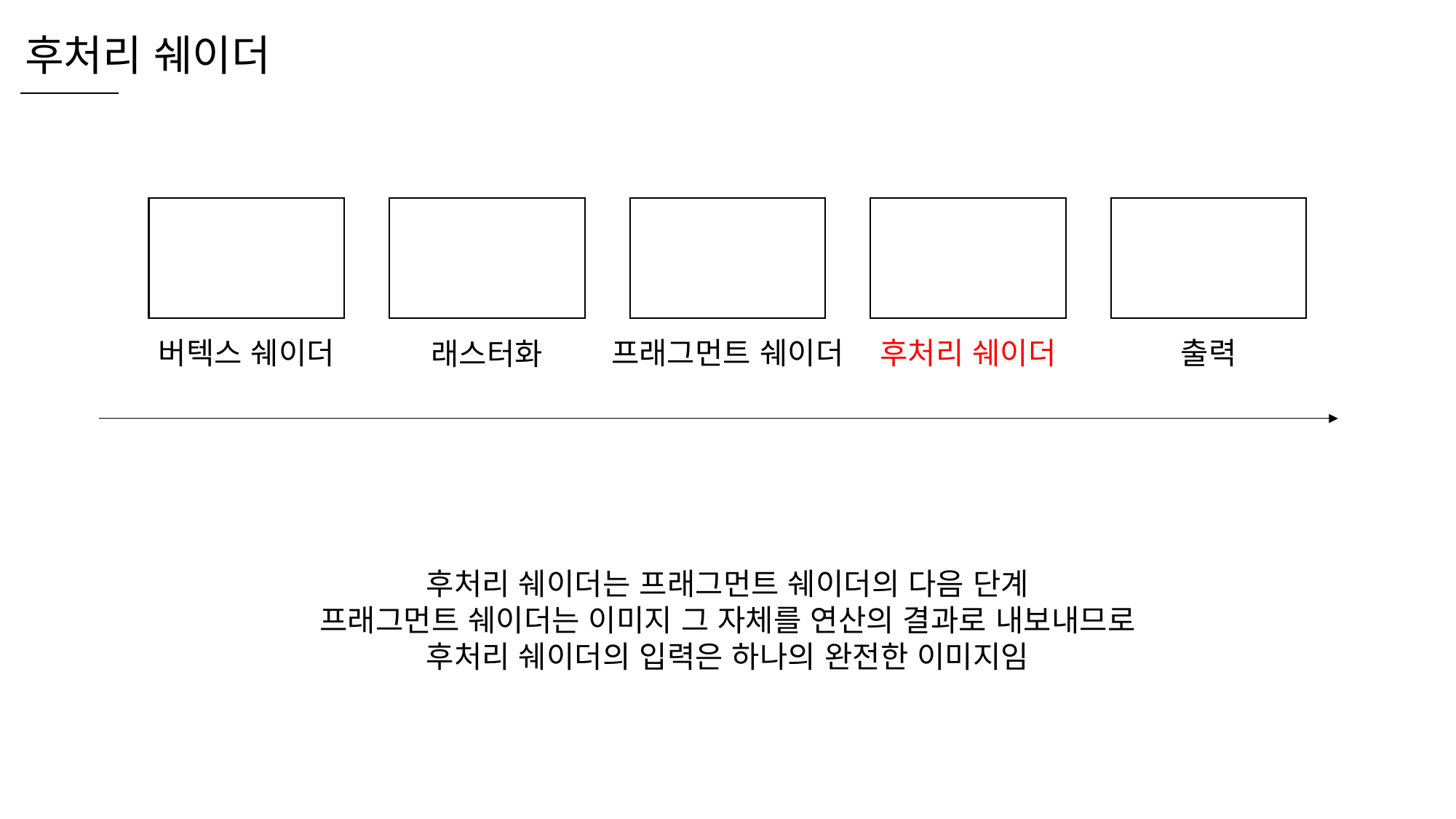

후처리 쉐이더

버텍스 쉐이더
프래그먼트 쉐이더
후처리 쉐이더
출력
래스터화
후처리 쉐이더는 프래그먼트 쉐이더의 다음 단계
프래그먼트 쉐이더는 이미지 그 자체를 연산의 결과로 내보내므로
후처리 쉐이더의 입력은 하나의 완전한 이미지임